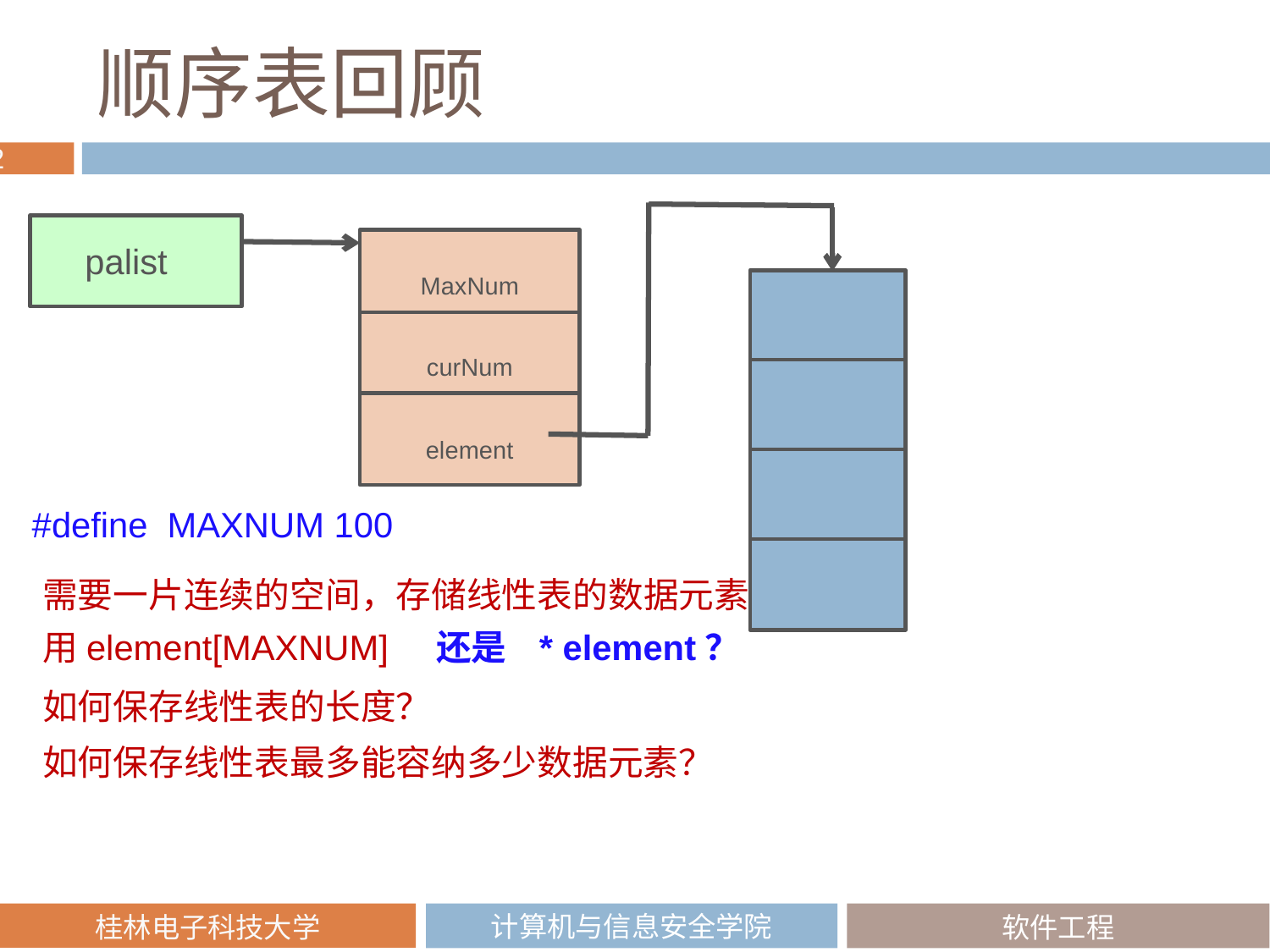

# 顺序表回顾

palist
MaxNum

curNum
element
#define  MAXNUM 100

需要一片连续的空间，存储线性表的数据元素
用element[MAXNUM]    还是   * element？
如何保存线性表的长度？
如何保存线性表最多能容纳多少数据元素？